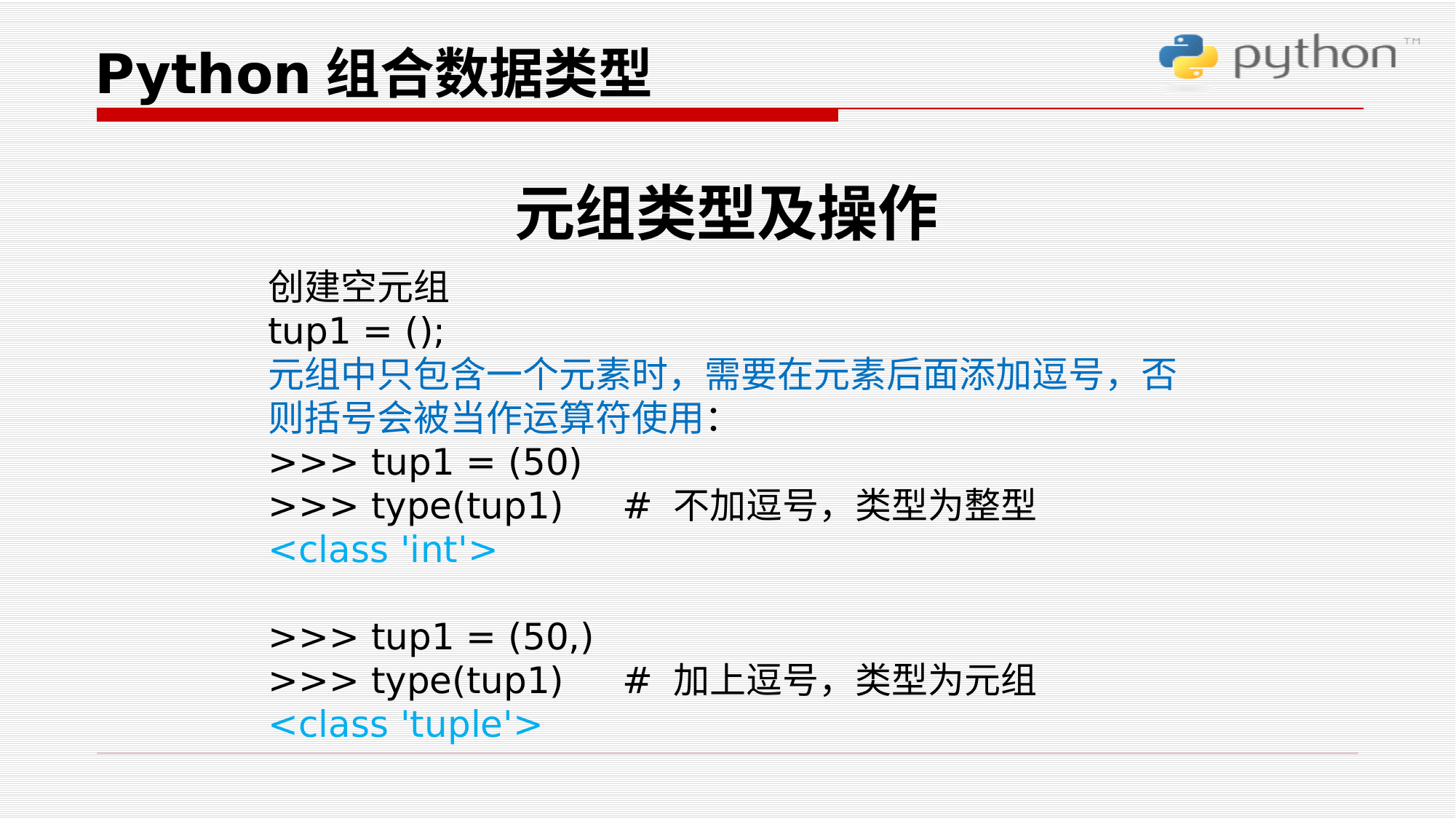

Python组合数据类型
元组类型及操作
创建空元组
tup1 = ();
元组中只包含一个元素时，需要在元素后面添加逗号，否则括号会被当作运算符使用：
>>> tup1 = (50)
>>> type(tup1)     # 不加逗号，类型为整型
<class 'int'>

>>> tup1 = (50,)
>>> type(tup1)     # 加上逗号，类型为元组
<class 'tuple'>